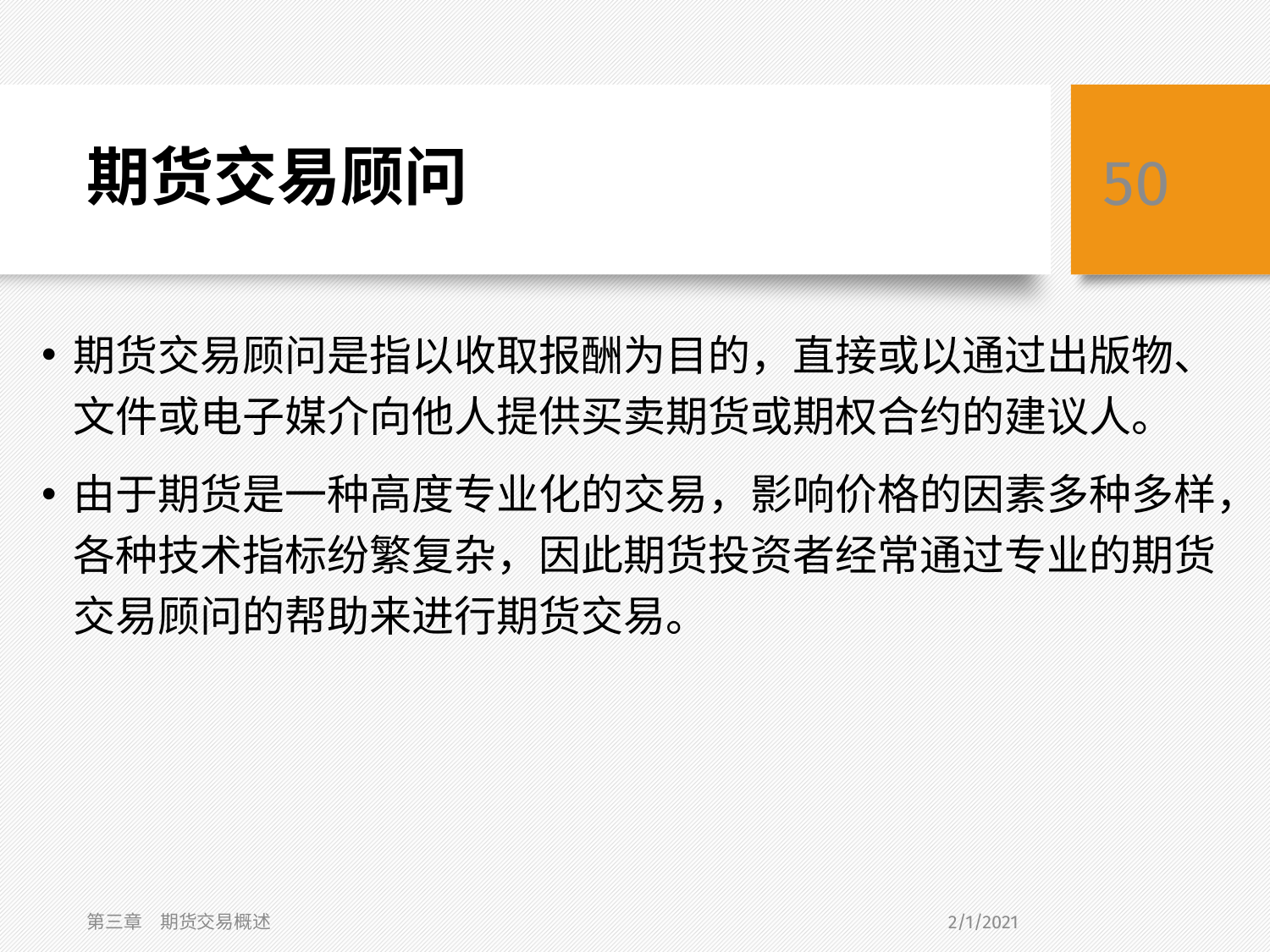

# 期货交易顾问
50
期货交易顾问是指以收取报酬为目的，直接或以通过出版物、文件或电子媒介向他人提供买卖期货或期权合约的建议人。
由于期货是一种高度专业化的交易，影响价格的因素多种多样，各种技术指标纷繁复杂，因此期货投资者经常通过专业的期货交易顾问的帮助来进行期货交易。
2/1/2021
第三章　期货交易概述